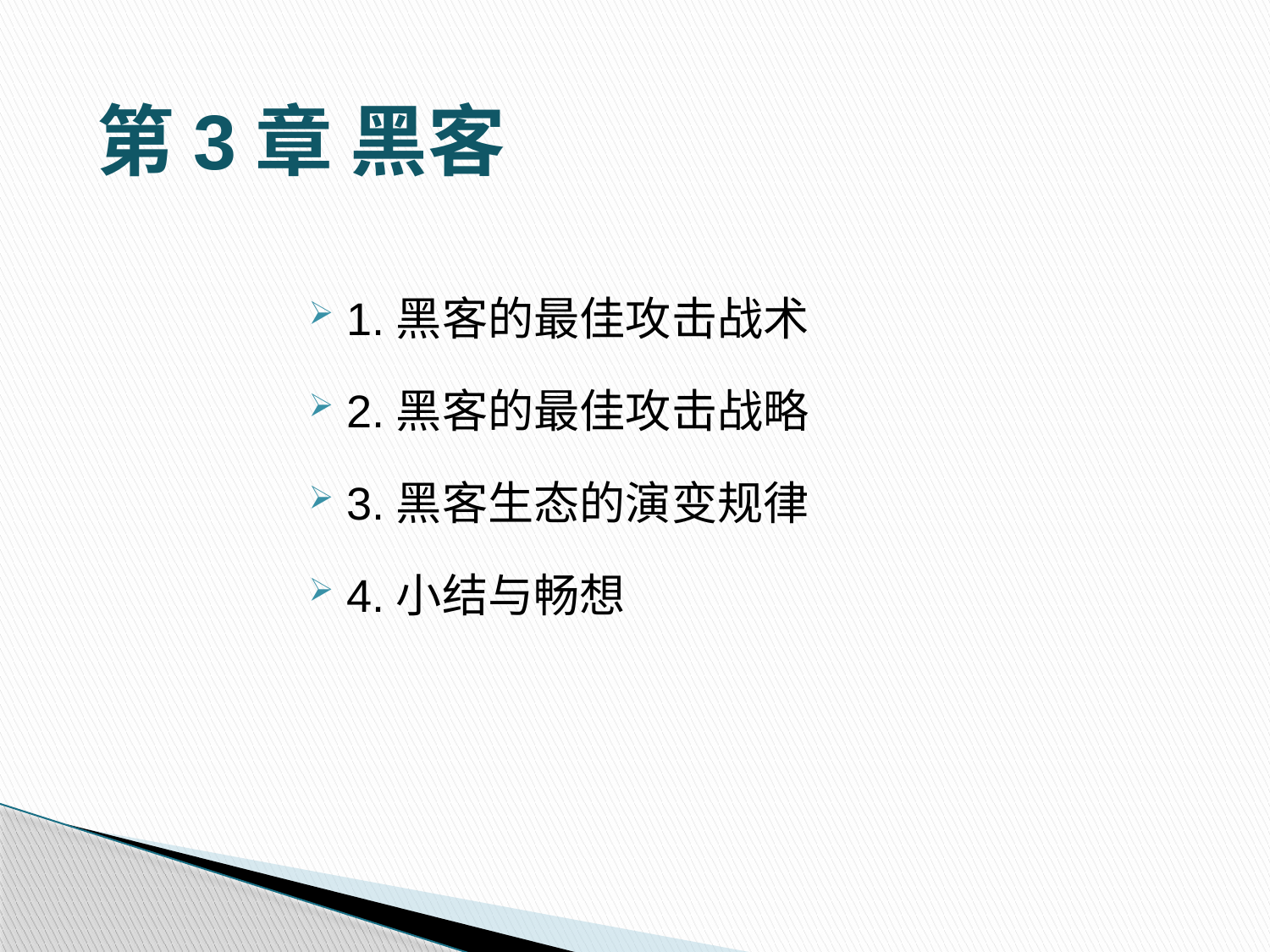

第3章 黑客
1.黑客的最佳攻击战术
2.黑客的最佳攻击战略
3.黑客生态的演变规律
4.小结与畅想